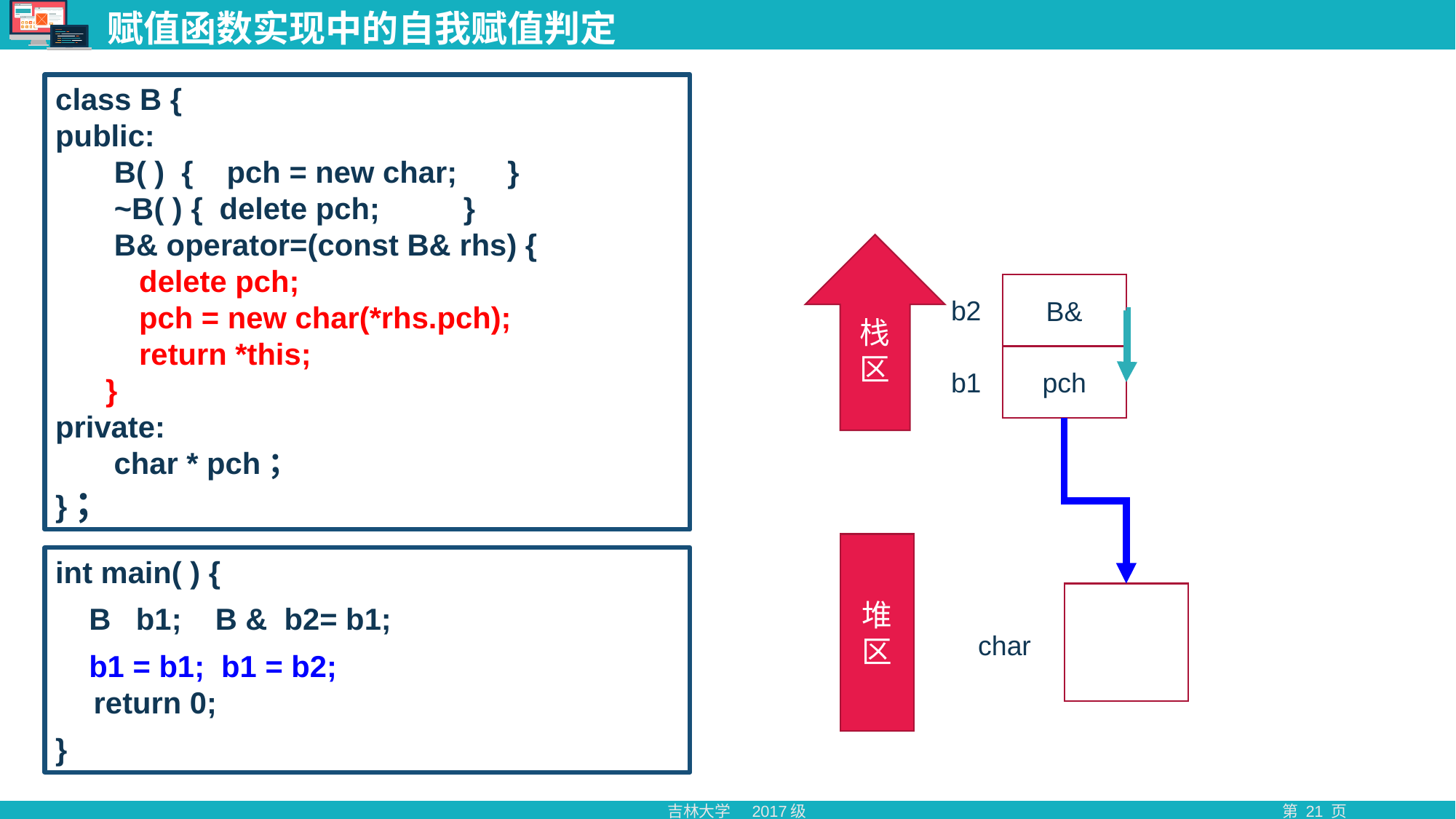

# 赋值函数实现中的自我赋值判定
class B {
public:
       B( )  {    pch = new char;      }
       ~B( ) {  delete pch;          }
       B& operator=(const B& rhs) {
          delete pch;
          pch = new char(*rhs.pch);
          return *this;
      }
private:
       char * pch；
}；
栈区
B&
b2
pch
b1
堆区
int main( ) {
    B   b1;    B &  b2= b1;
    b1 = b1;  b1 = b2;
return 0;
}

char